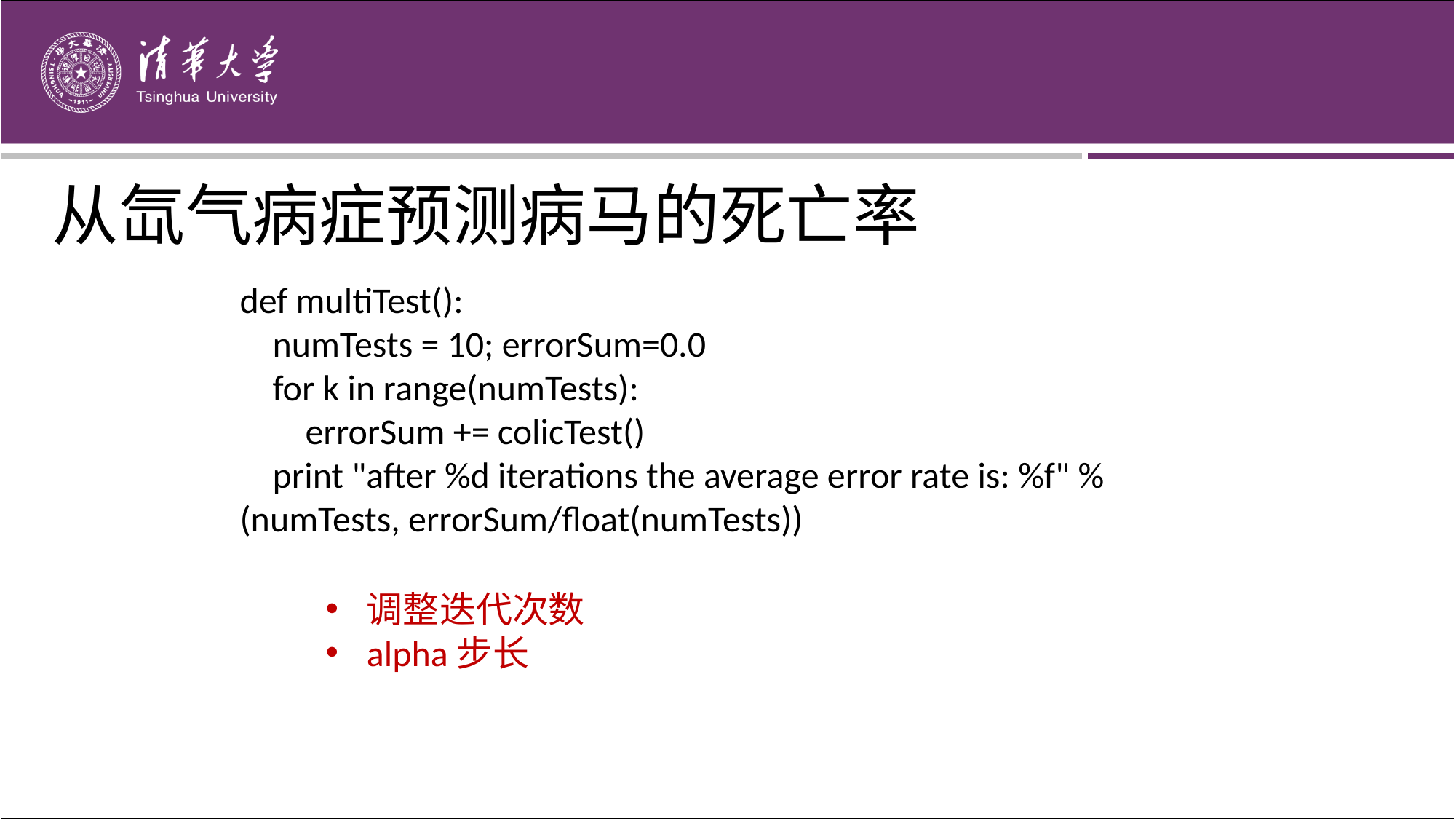

从氙气病症预测病马的死亡率
def multiTest():
    numTests = 10; errorSum=0.0
    for k in range(numTests):
        errorSum += colicTest()
    print "after %d iterations the average error rate is: %f" % (numTests, errorSum/float(numTests))
调整迭代次数
alpha步长